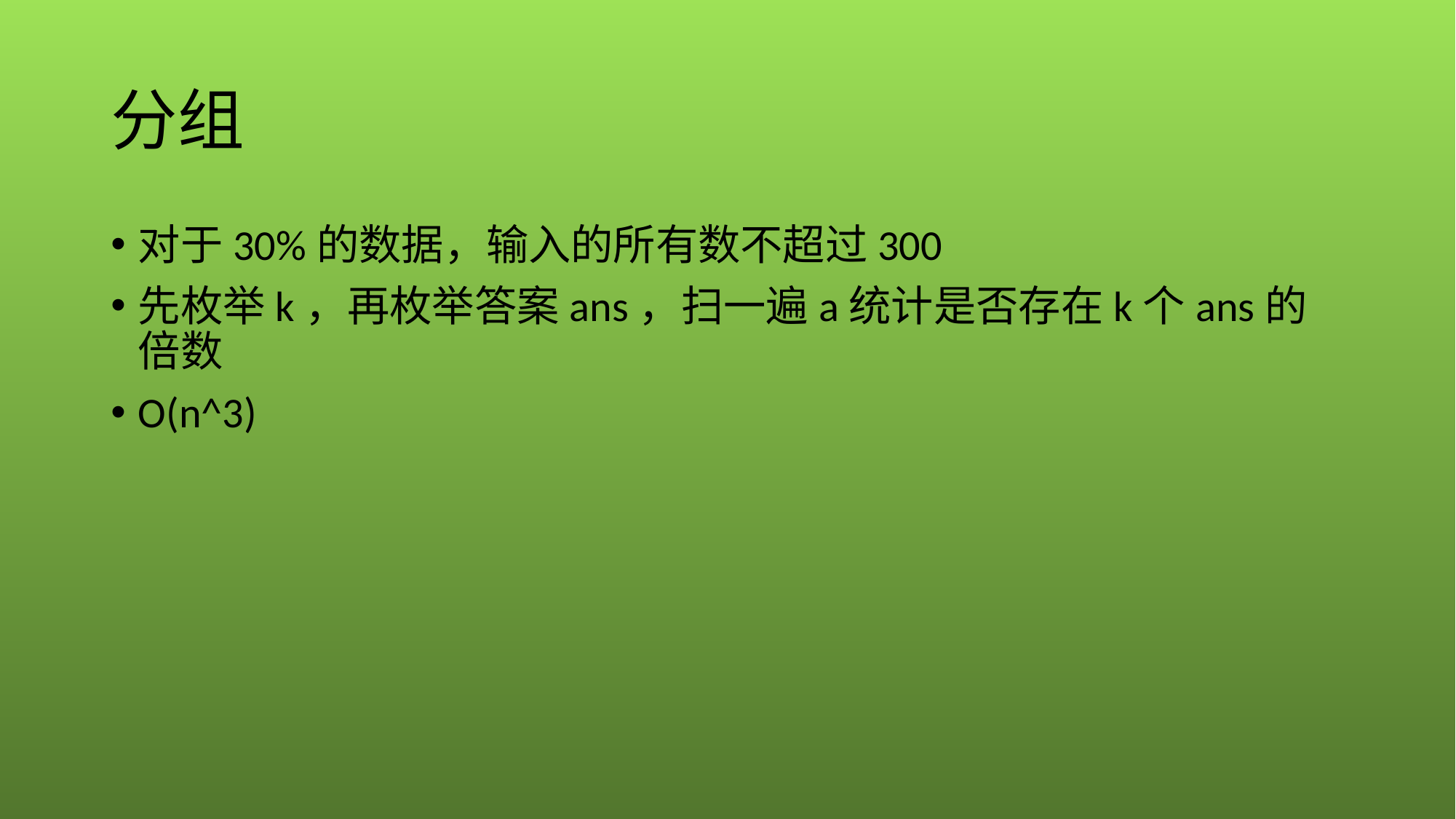

# 分组
对于30%的数据，输入的所有数不超过300
先枚举k，再枚举答案ans，扫一遍a统计是否存在k个ans的倍数
O(n^3)